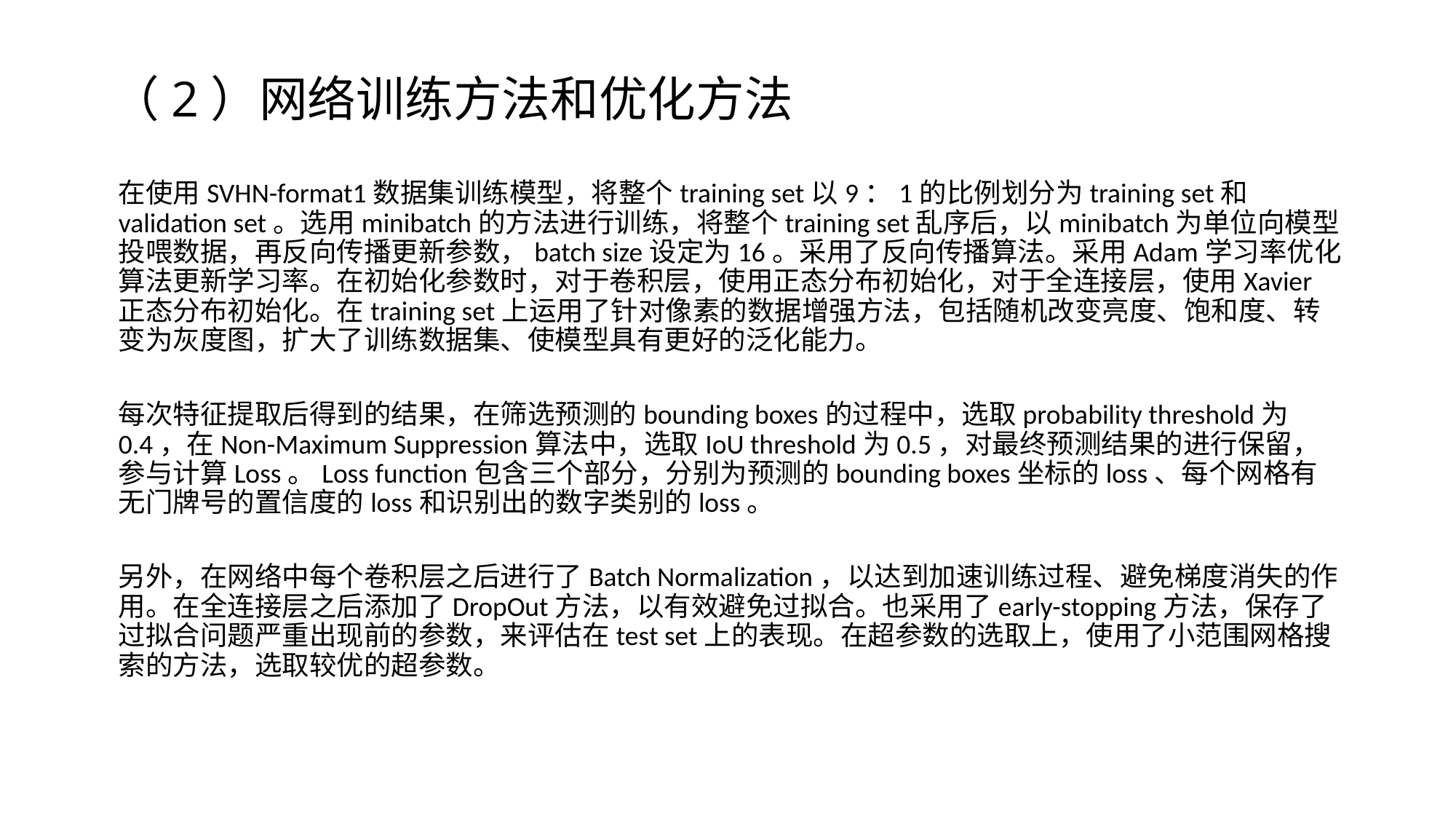

# （2）网络训练方法和优化方法
在使用SVHN-format1数据集训练模型，将整个training set以9：1的比例划分为training set和validation set。选用minibatch的方法进行训练，将整个training set乱序后，以minibatch为单位向模型投喂数据，再反向传播更新参数，batch size设定为16。采用了反向传播算法。采用Adam学习率优化算法更新学习率。在初始化参数时，对于卷积层，使用正态分布初始化，对于全连接层，使用Xavier正态分布初始化。在training set上运用了针对像素的数据增强方法，包括随机改变亮度、饱和度、转变为灰度图，扩大了训练数据集、使模型具有更好的泛化能力。

每次特征提取后得到的结果，在筛选预测的bounding boxes的过程中，选取probability threshold为0.4，在Non-Maximum Suppression算法中，选取IoU threshold为0.5，对最终预测结果的进行保留，参与计算Loss。Loss function包含三个部分，分别为预测的bounding boxes坐标的loss、每个网格有无门牌号的置信度的loss和识别出的数字类别的loss。

另外，在网络中每个卷积层之后进行了Batch Normalization，以达到加速训练过程、避免梯度消失的作用。在全连接层之后添加了DropOut方法，以有效避免过拟合。也采用了early-stopping方法，保存了过拟合问题严重出现前的参数，来评估在test set上的表现。在超参数的选取上，使用了小范围网格搜索的方法，选取较优的超参数。